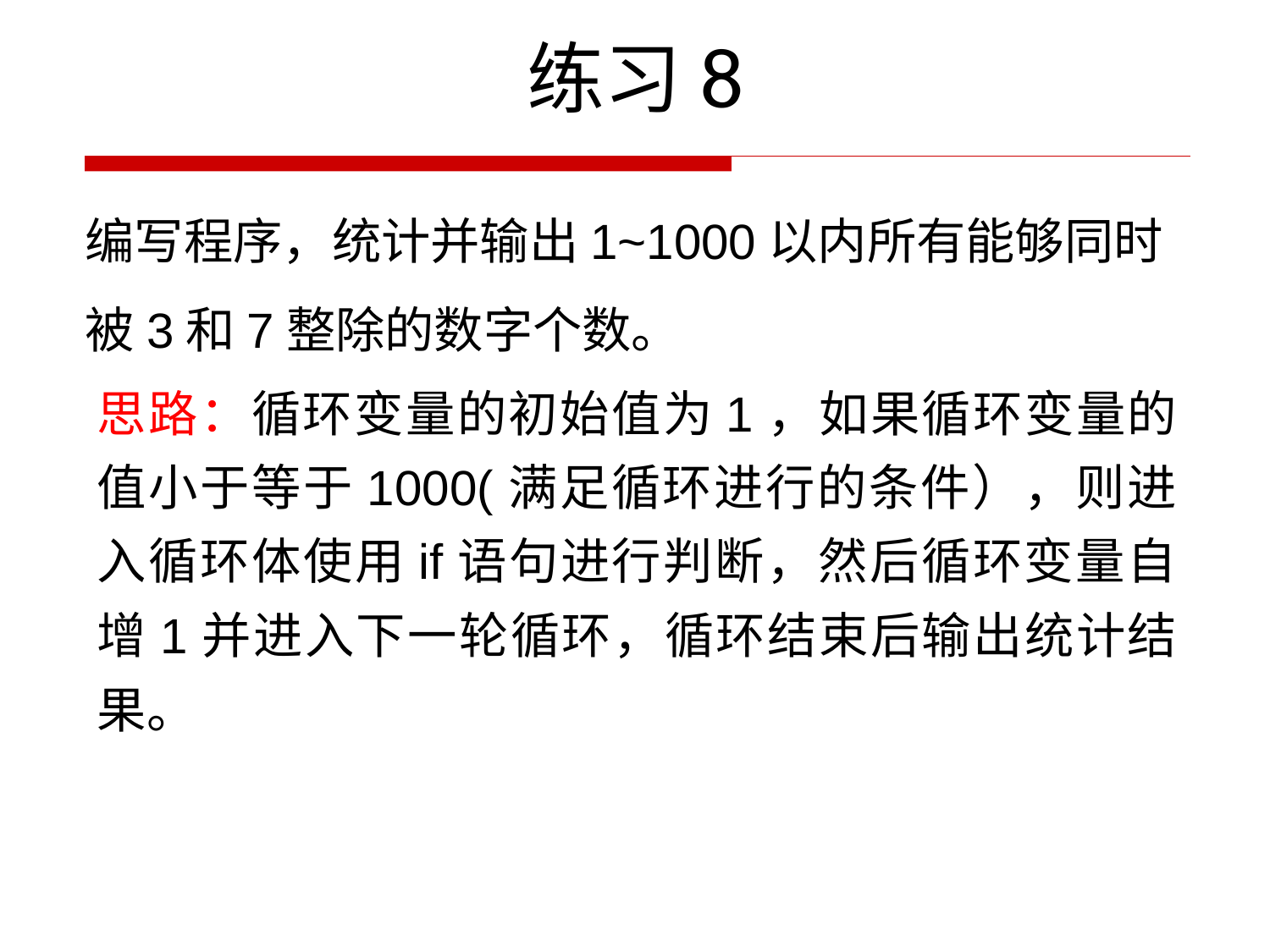

练习8
编写程序，统计并输出1~1000以内所有能够同时被3和7整除的数字个数。
思路：循环变量的初始值为1，如果循环变量的值小于等于1000(满足循环进行的条件），则进入循环体使用if语句进行判断，然后循环变量自增1并进入下一轮循环，循环结束后输出统计结果。